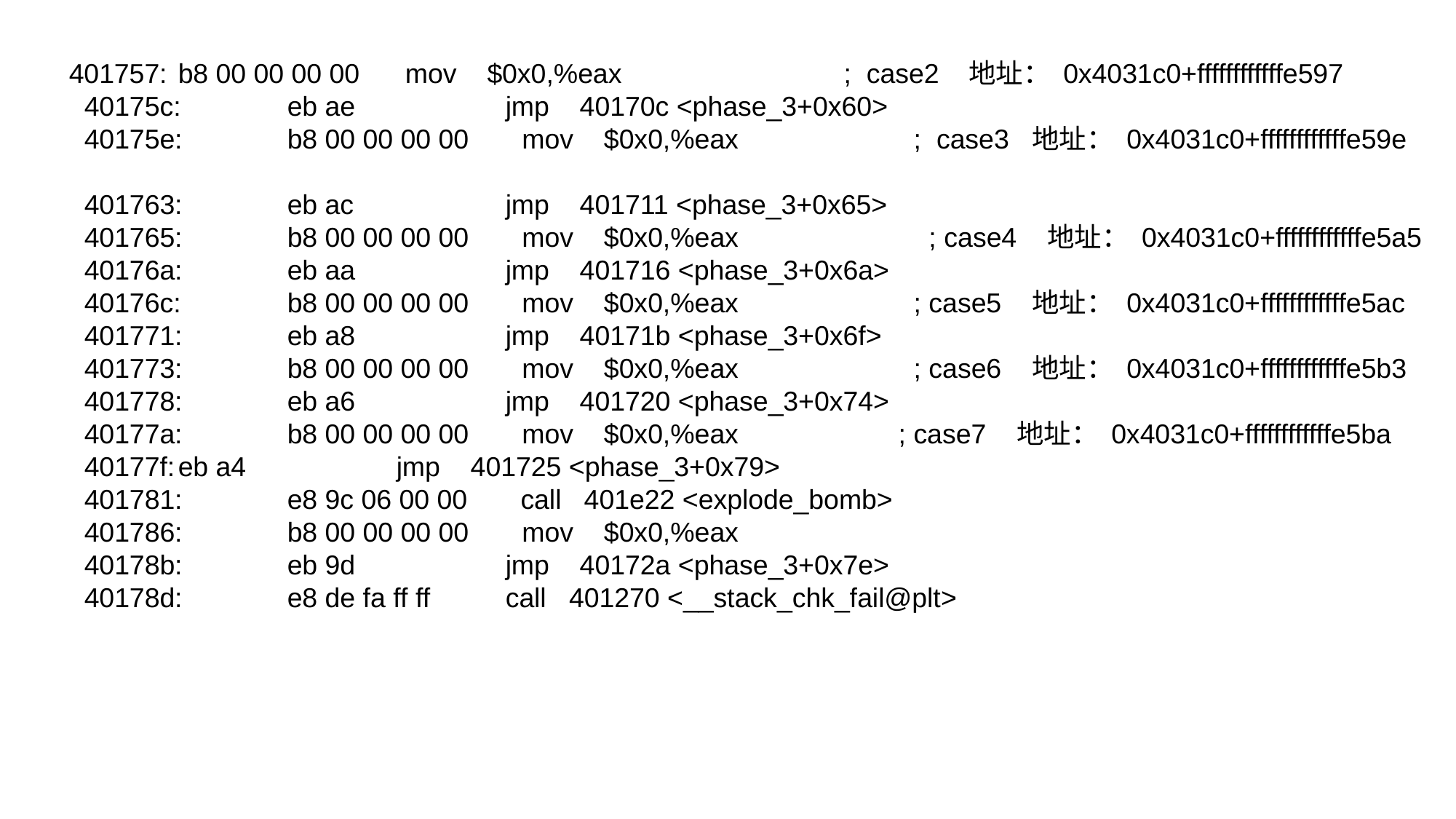

401757:	b8 00 00 00 00      mov    $0x0,%eax                             ;  case2   地址： 0x4031c0+ffffffffffffe597
  40175c:	eb ae                	jmp    40170c <phase_3+0x60>
  40175e:	b8 00 00 00 00       mov    $0x0,%eax                       ;  case3  地址： 0x4031c0+ffffffffffffe59e
  401763:	eb ac                	jmp    401711 <phase_3+0x65>
  401765:	b8 00 00 00 00       mov    $0x0,%eax                         ; case4   地址： 0x4031c0+ffffffffffffe5a5
  40176a:	eb aa                	jmp    401716 <phase_3+0x6a>
  40176c:	b8 00 00 00 00       mov    $0x0,%eax                       ; case5   地址： 0x4031c0+ffffffffffffe5ac
  401771:	eb a8                	jmp    40171b <phase_3+0x6f>
  401773:	b8 00 00 00 00       mov    $0x0,%eax                       ; case6   地址： 0x4031c0+ffffffffffffe5b3
  401778:	eb a6                	jmp    401720 <phase_3+0x74>
  40177a:	b8 00 00 00 00       mov    $0x0,%eax                     ; case7   地址： 0x4031c0+ffffffffffffe5ba
  40177f:	eb a4                	jmp    401725 <phase_3+0x79>
  401781:	e8 9c 06 00 00       call   401e22 <explode_bomb>
  401786:	b8 00 00 00 00       mov    $0x0,%eax
  40178b:	eb 9d                	jmp    40172a <phase_3+0x7e>
  40178d:	e8 de fa ff ff       	call   401270 <__stack_chk_fail@plt>